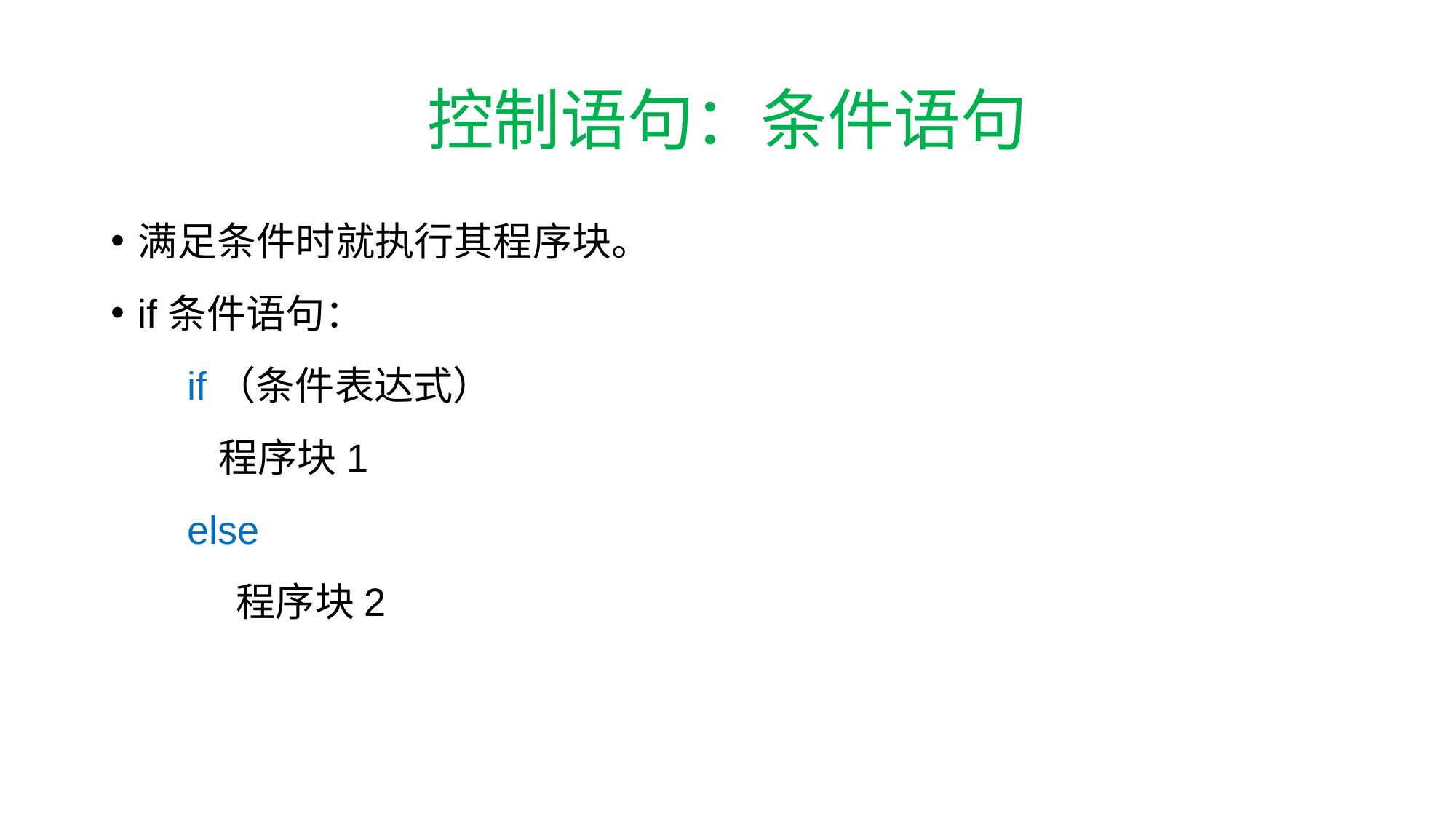

# 控制语句：条件语句
满足条件时就执行其程序块。
if条件语句：
       if（条件表达式）
           程序块1
       else
             程序块2